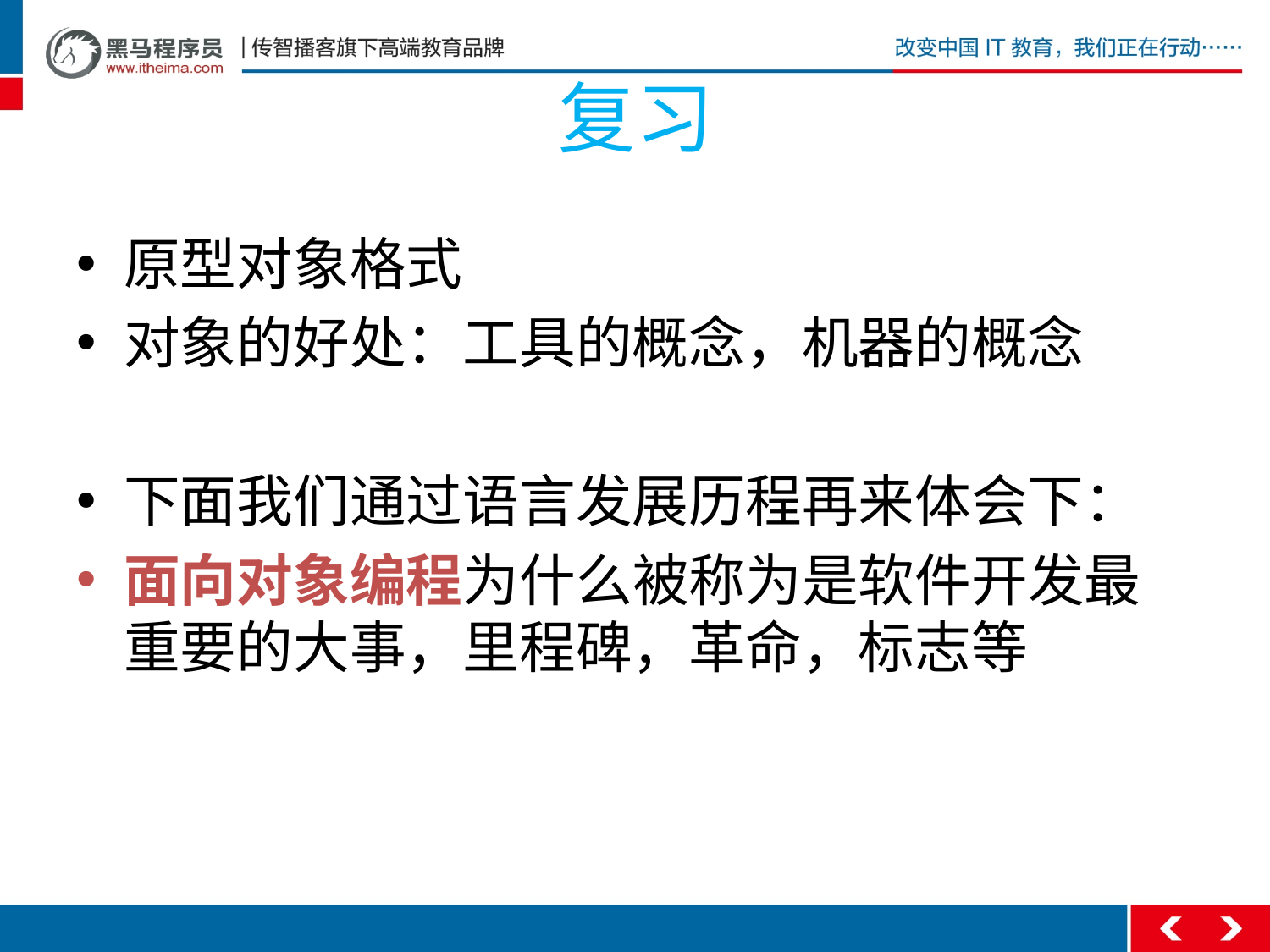

# 复习
原型对象格式
对象的好处：工具的概念，机器的概念

下面我们通过语言发展历程再来体会下：
面向对象编程为什么被称为是软件开发最重要的大事，里程碑，革命，标志等